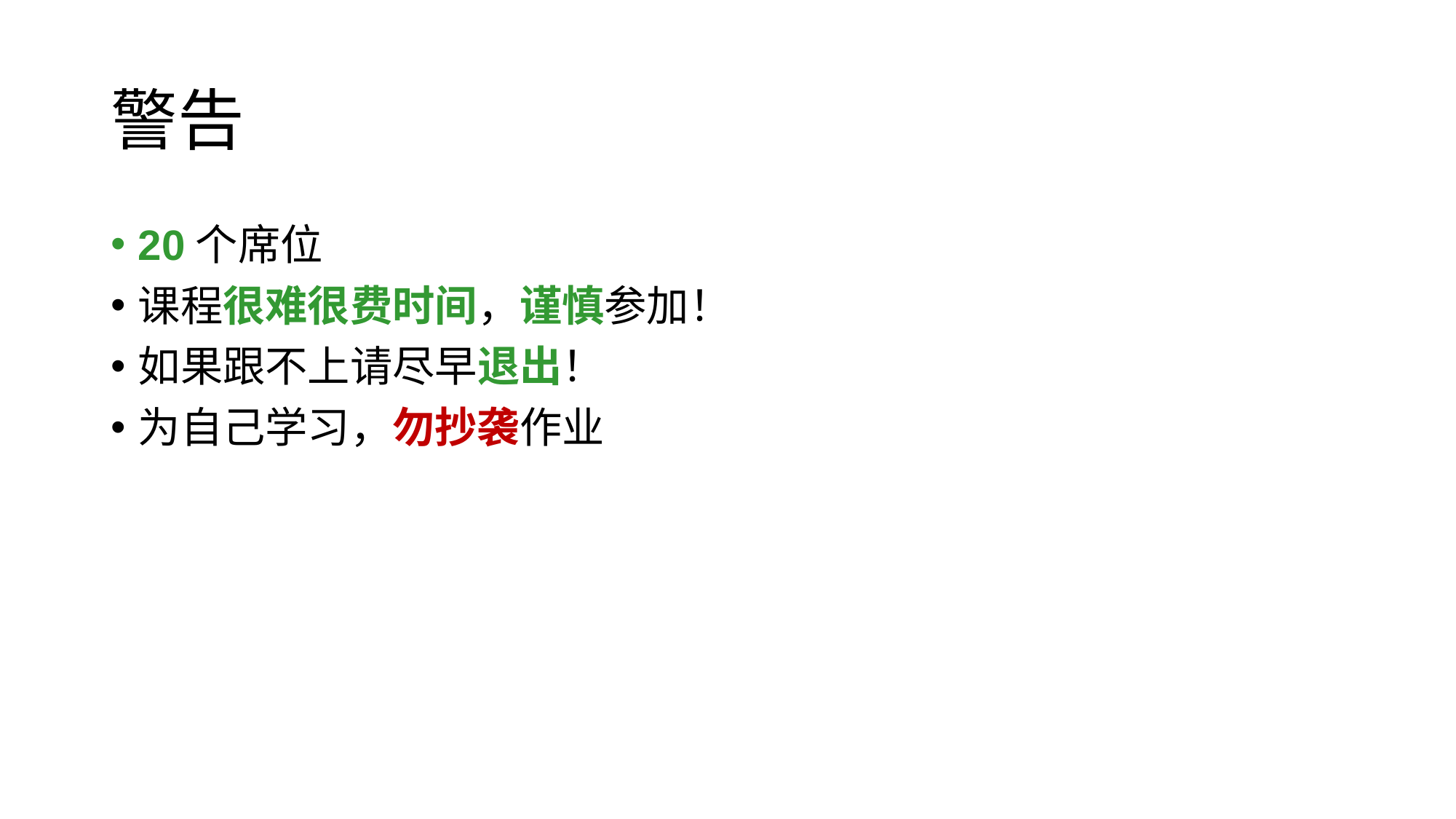

# 警告
20个席位
课程很难很费时间，谨慎参加！
如果跟不上请尽早退出！
为自己学习，勿抄袭作业